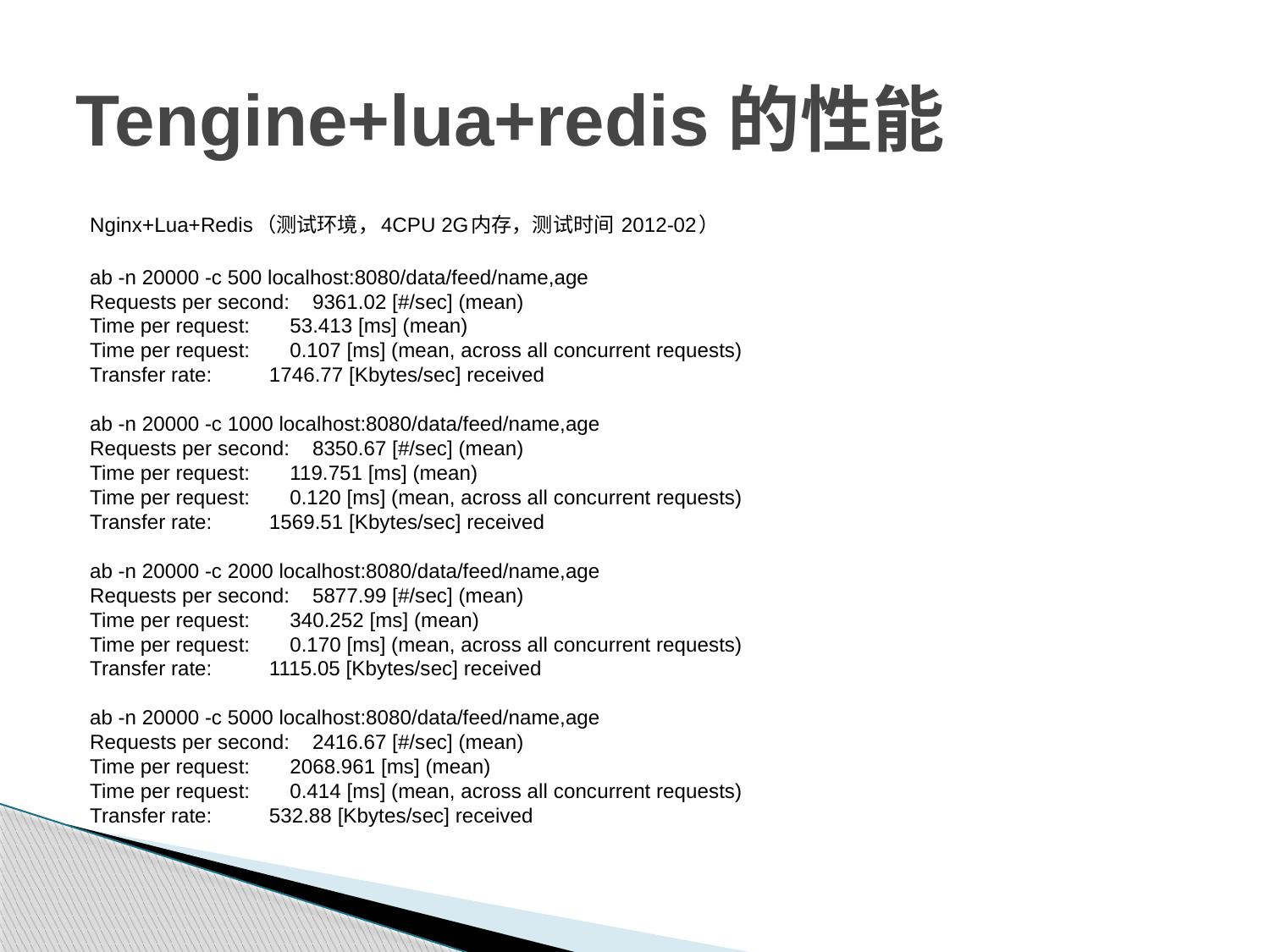

# Tengine+lua+redis的性能
Nginx+Lua+Redis（测试环境，4CPU 2G内存，测试时间 2012-02）
ab -n 20000 -c 500 localhost:8080/data/feed/name,age
Requests per second:    9361.02 [#/sec] (mean)
Time per request:       53.413 [ms] (mean)
Time per request:       0.107 [ms] (mean, across all concurrent requests)
Transfer rate:          1746.77 [Kbytes/sec] received
 
ab -n 20000 -c 1000 localhost:8080/data/feed/name,age
Requests per second:    8350.67 [#/sec] (mean)
Time per request:       119.751 [ms] (mean)
Time per request:       0.120 [ms] (mean, across all concurrent requests)
Transfer rate:          1569.51 [Kbytes/sec] received
 
ab -n 20000 -c 2000 localhost:8080/data/feed/name,age
Requests per second:    5877.99 [#/sec] (mean)
Time per request:       340.252 [ms] (mean)
Time per request:       0.170 [ms] (mean, across all concurrent requests)
Transfer rate:          1115.05 [Kbytes/sec] received
 
ab -n 20000 -c 5000 localhost:8080/data/feed/name,age
Requests per second:    2416.67 [#/sec] (mean)
Time per request:       2068.961 [ms] (mean)
Time per request:       0.414 [ms] (mean, across all concurrent requests)
Transfer rate:          532.88 [Kbytes/sec] received